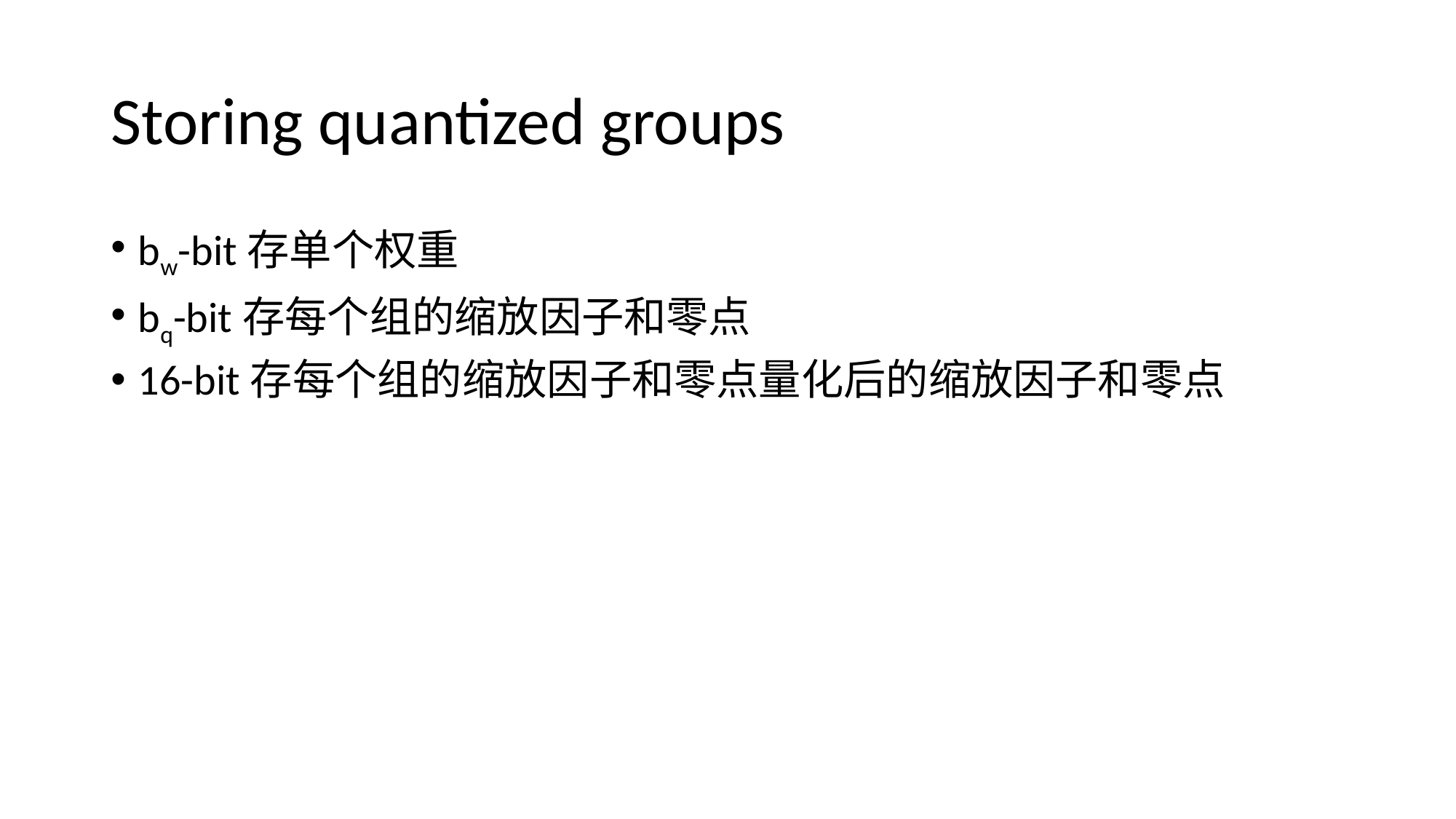

# Storing quantized groups
bw-bit存单个权重
bq-bit存每个组的缩放因子和零点
16-bit存每个组的缩放因子和零点量化后的缩放因子和零点